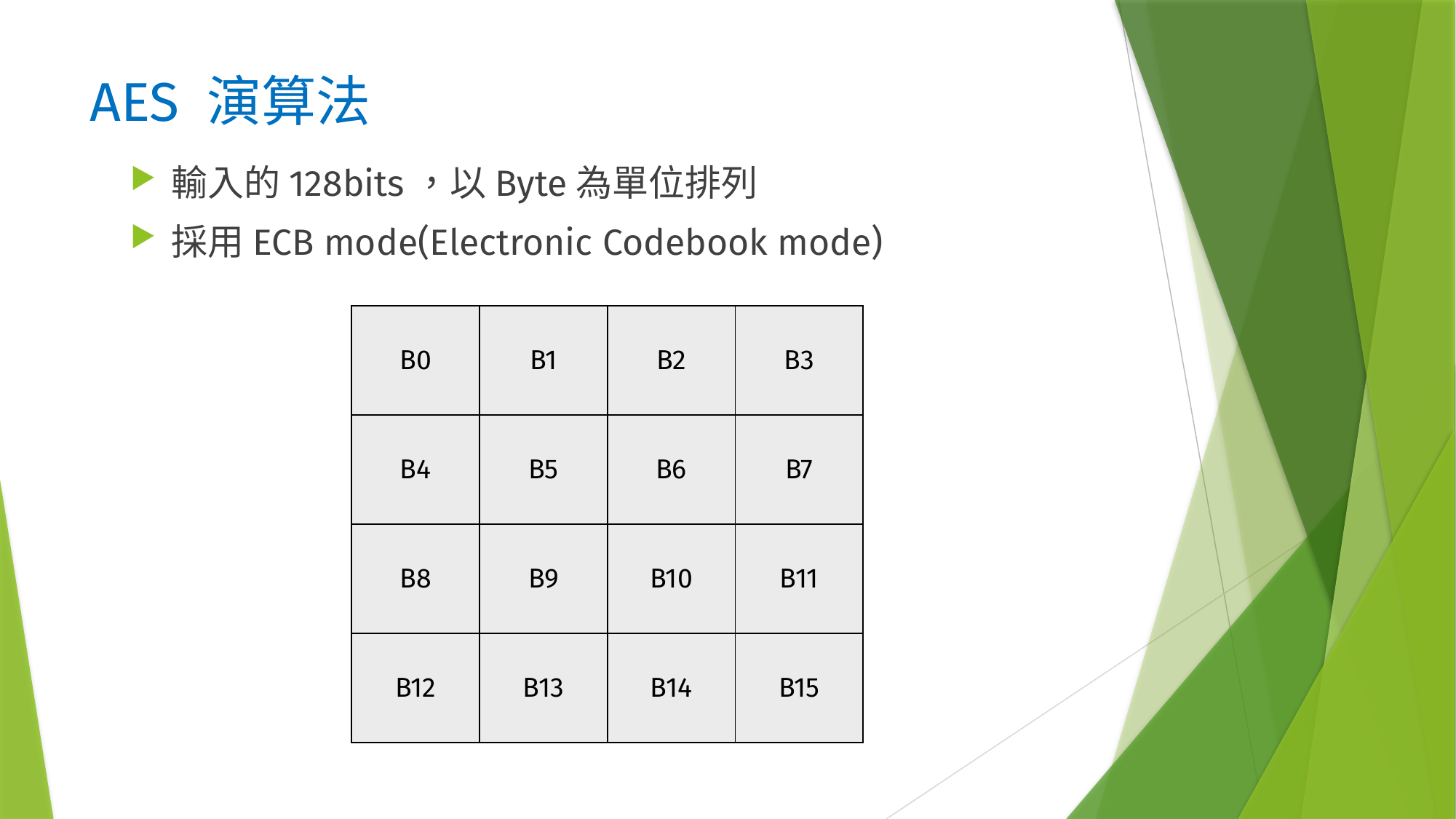

# AES 演算法
輸入的128bits，以Byte為單位排列
採用ECB mode(Electronic Codebook mode)
| B0 | B1 | B2 | B3 |
| --- | --- | --- | --- |
| B4 | B5 | B6 | B7 |
| B8 | B9 | B10 | B11 |
| B12 | B13 | B14 | B15 |